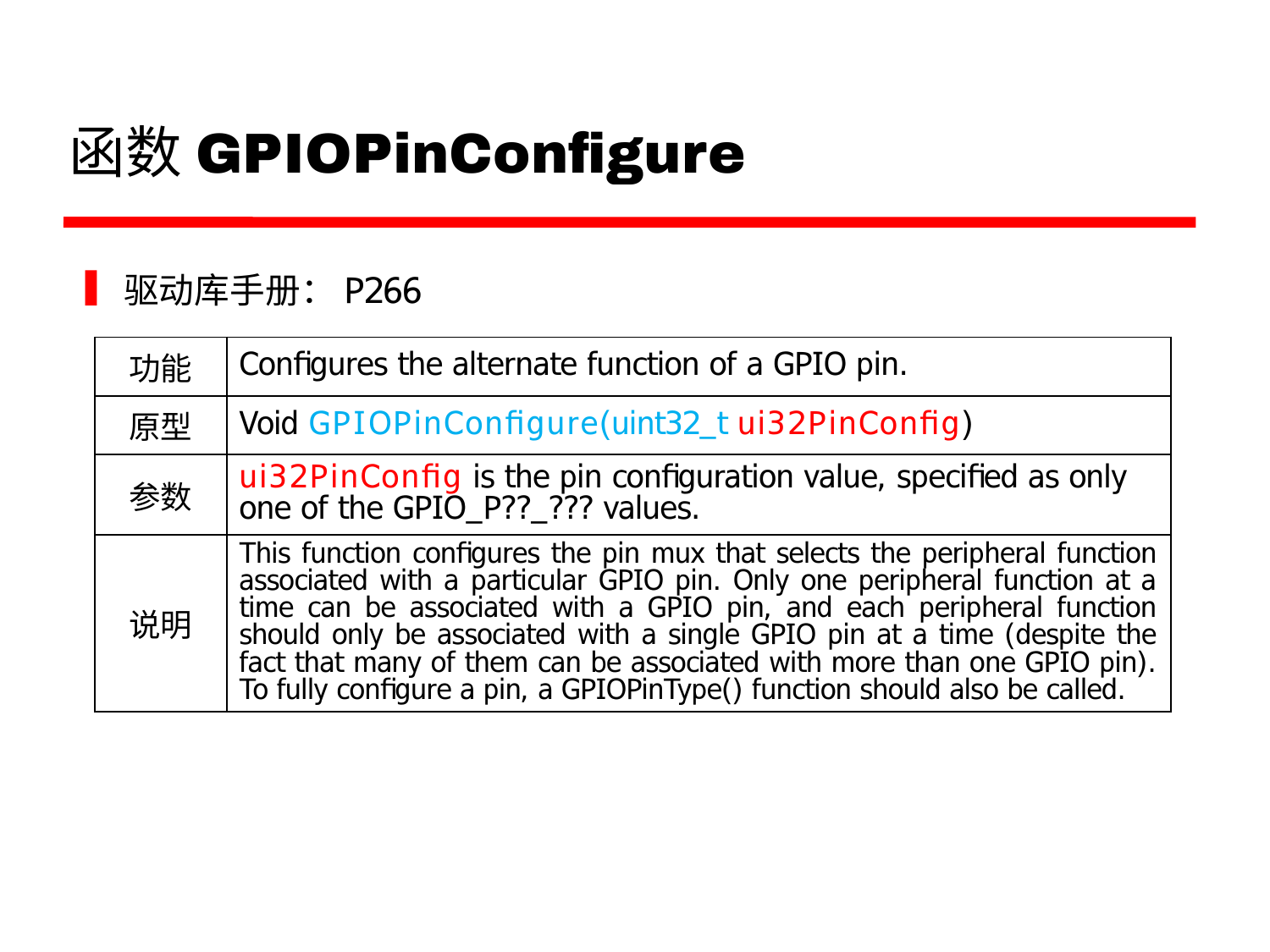

# 函数GPIOPinConfigure
驱动库手册：P266
| 功能 | Configures the alternate function of a GPIO pin. |
| --- | --- |
| 原型 | Void GPIOPinConfigure(uint32\_t ui32PinConfig) |
| 参数 | ui32PinConfig is the pin configuration value, specified as only one of the GPIO\_P??\_??? values. |
| 说明 | This function configures the pin mux that selects the peripheral function associated with a particular GPIO pin. Only one peripheral function at a time can be associated with a GPIO pin, and each peripheral function should only be associated with a single GPIO pin at a time (despite the fact that many of them can be associated with more than one GPIO pin). To fully configure a pin, a GPIOPinType() function should also be called. |